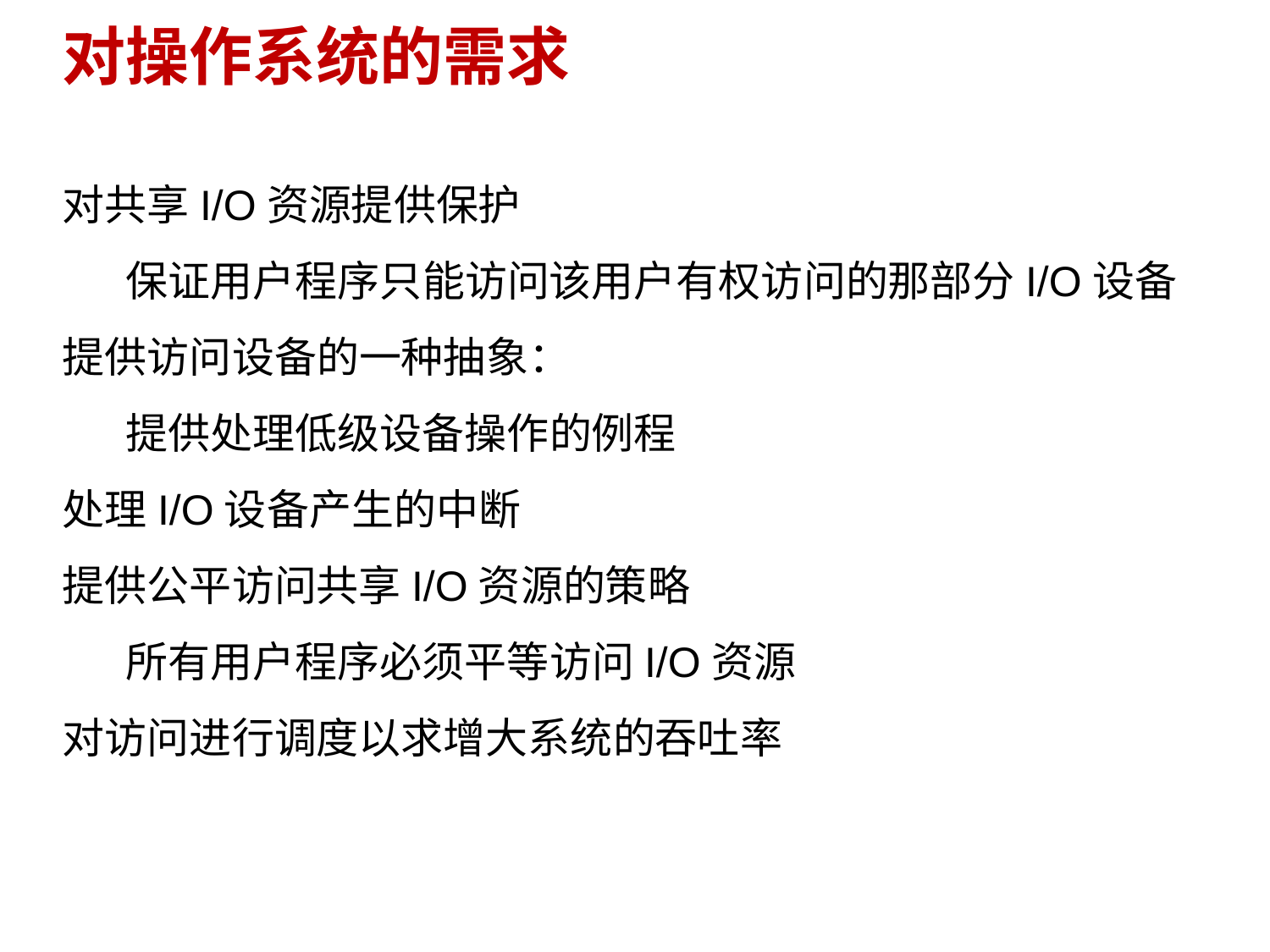

# 对操作系统的需求
对共享I/O资源提供保护
保证用户程序只能访问该用户有权访问的那部分I/O设备
提供访问设备的一种抽象：
提供处理低级设备操作的例程
处理I/O设备产生的中断
提供公平访问共享I/O资源的策略
所有用户程序必须平等访问I/O资源
对访问进行调度以求增大系统的吞吐率